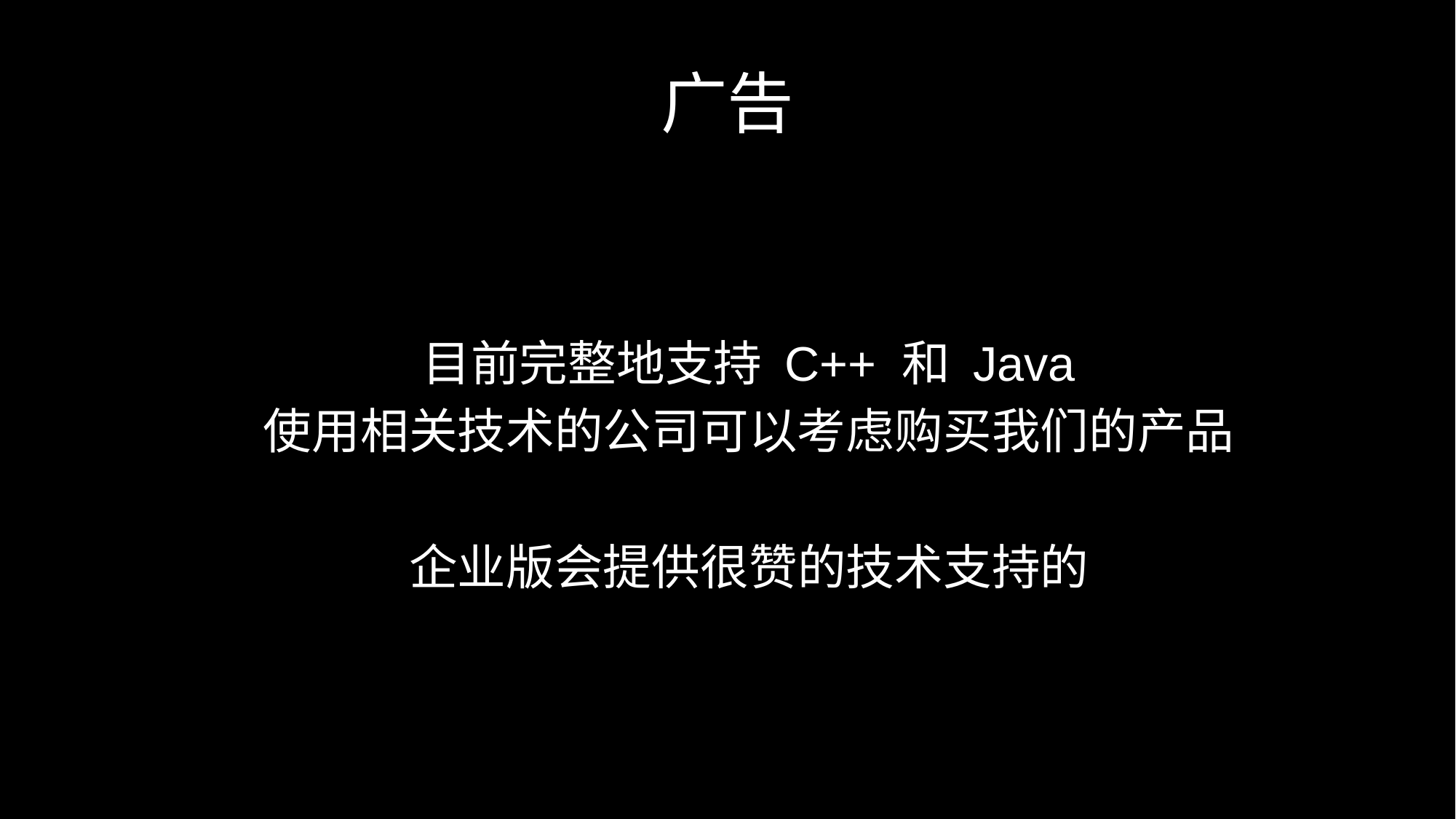

# 广告
目前完整地支持 C++ 和 Java
使用相关技术的公司可以考虑购买我们的产品

企业版会提供很赞的技术支持的